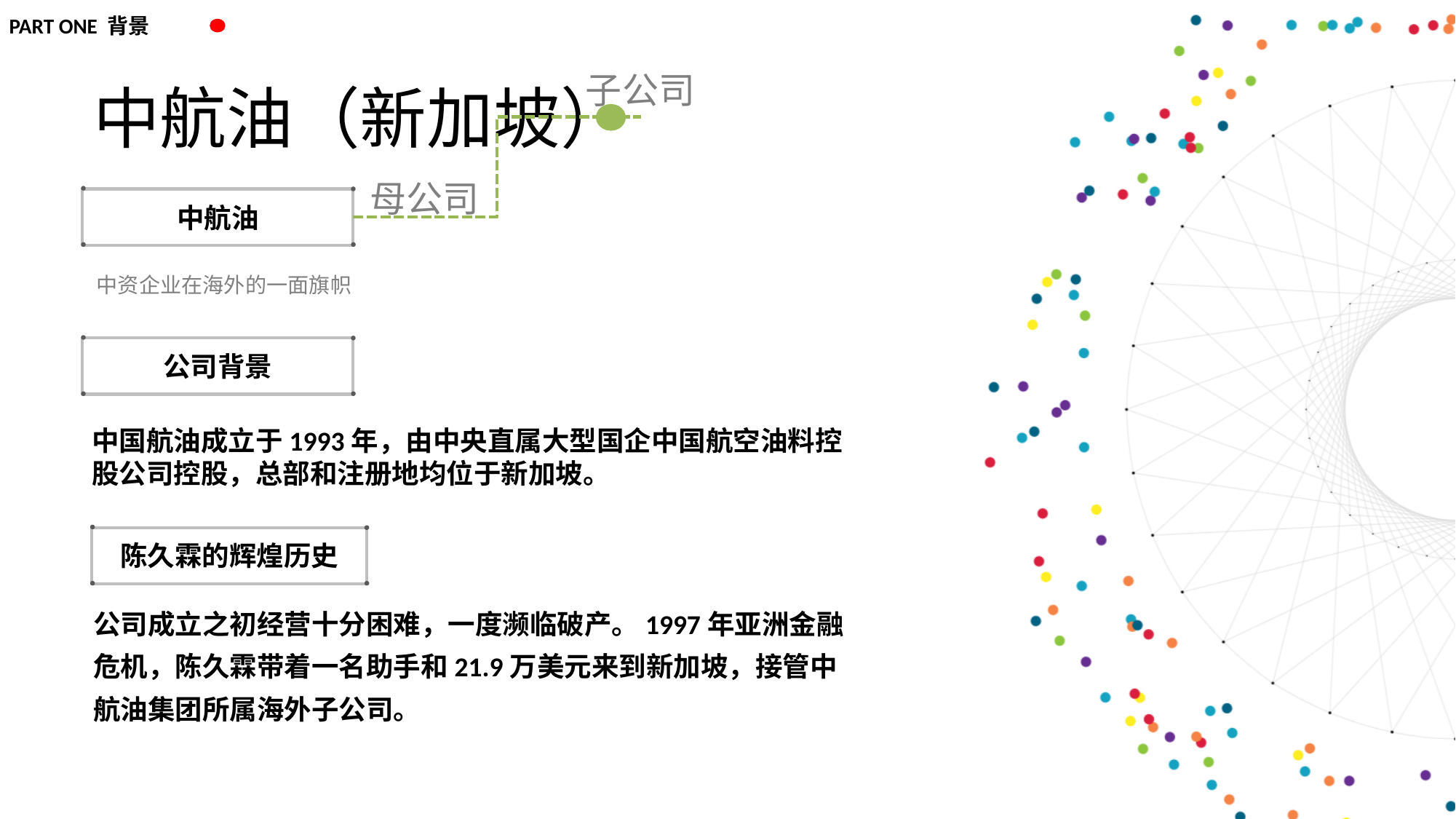

PART ONE 背景

子公司
中航油（新加坡）

母公司

中航油

中资企业在海外的一面旗帜

公司背景

中国航油成立于1993年，由中央直属大型国企中国航空油料控股公司控股，总部和注册地均位于新加坡。

陈久霖的辉煌历史
公司成立之初经营十分困难，一度濒临破产。1997年亚洲金融危机，陈久霖带着一名助手和21.9万美元来到新加坡，接管中航油集团所属海外子公司。